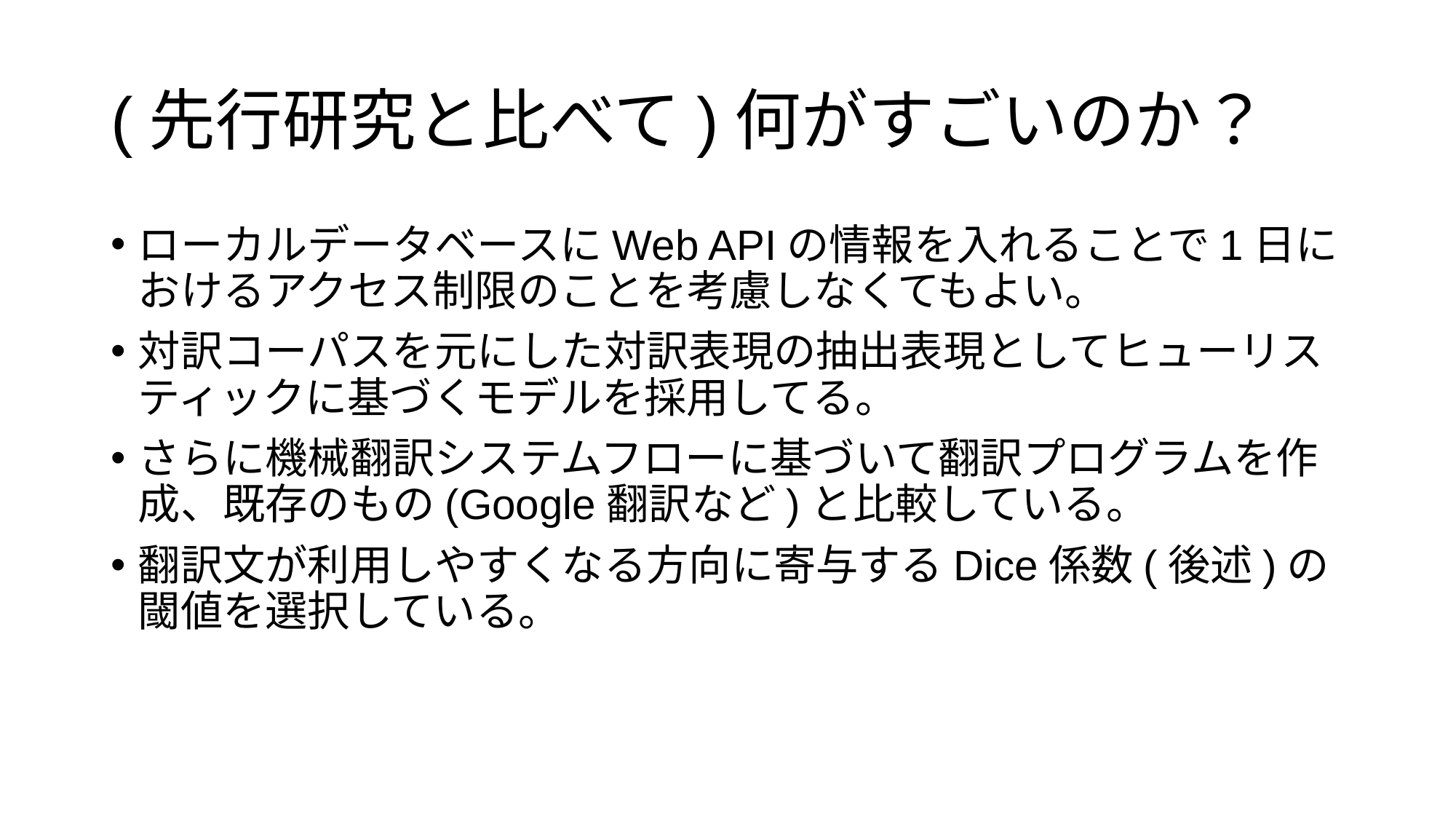

# (先行研究と比べて)何がすごいのか？
ローカルデータベースにWeb APIの情報を入れることで1日におけるアクセス制限のことを考慮しなくてもよい。
対訳コーパスを元にした対訳表現の抽出表現としてヒューリスティックに基づくモデルを採用してる。
さらに機械翻訳システムフローに基づいて翻訳プログラムを作成、既存のもの(Google翻訳など)と比較している。
翻訳文が利用しやすくなる方向に寄与するDice係数(後述)の閾値を選択している。